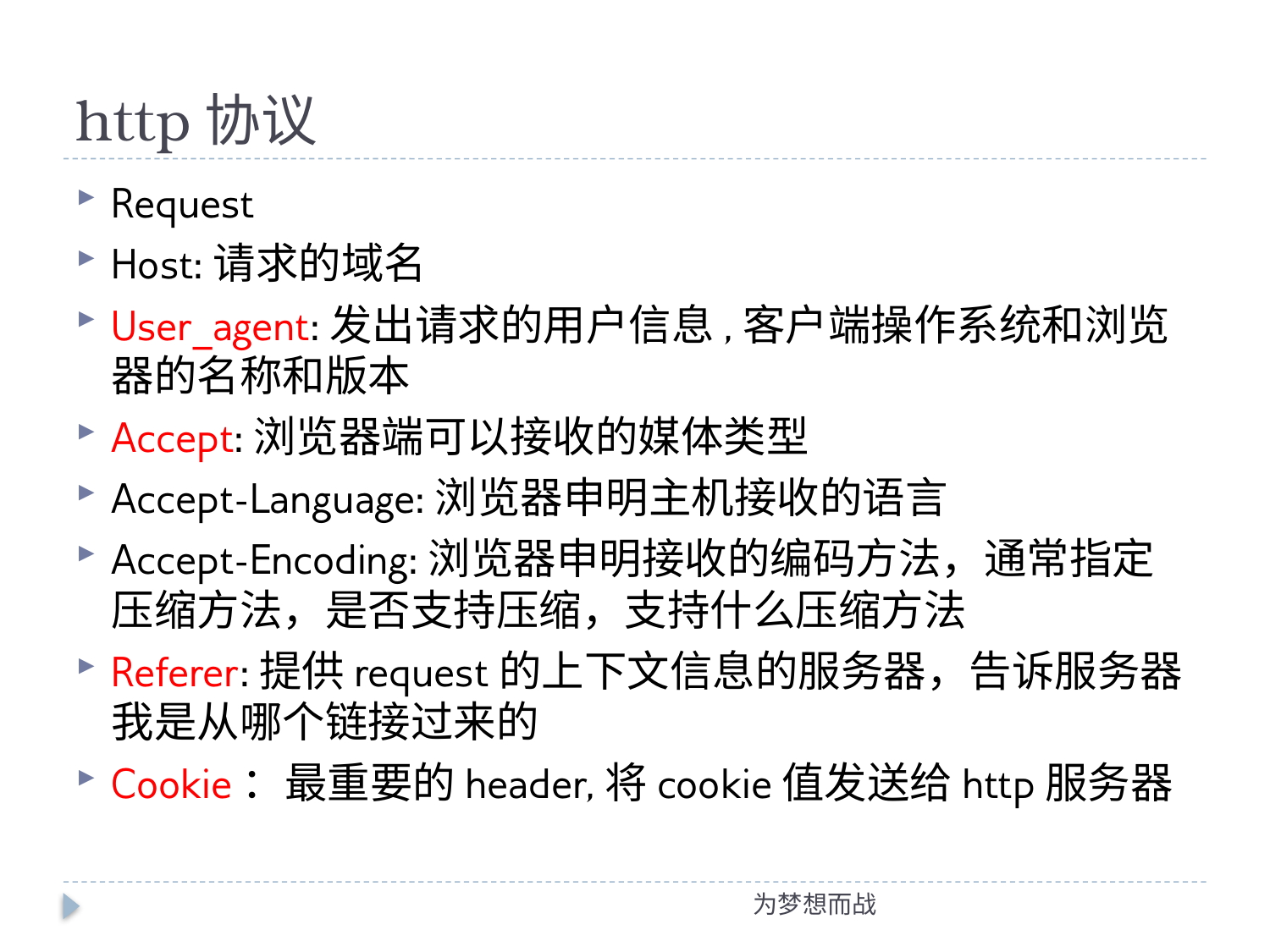

# http协议
Request
Host:请求的域名
User_agent:发出请求的用户信息,客户端操作系统和浏览器的名称和版本
Accept:浏览器端可以接收的媒体类型
Accept-Language:浏览器申明主机接收的语言
Accept-Encoding:浏览器申明接收的编码方法，通常指定压缩方法，是否支持压缩，支持什么压缩方法
Referer:提供request的上下文信息的服务器，告诉服务器我是从哪个链接过来的
Cookie：最重要的header,将cookie值发送给http服务器

为梦想而战